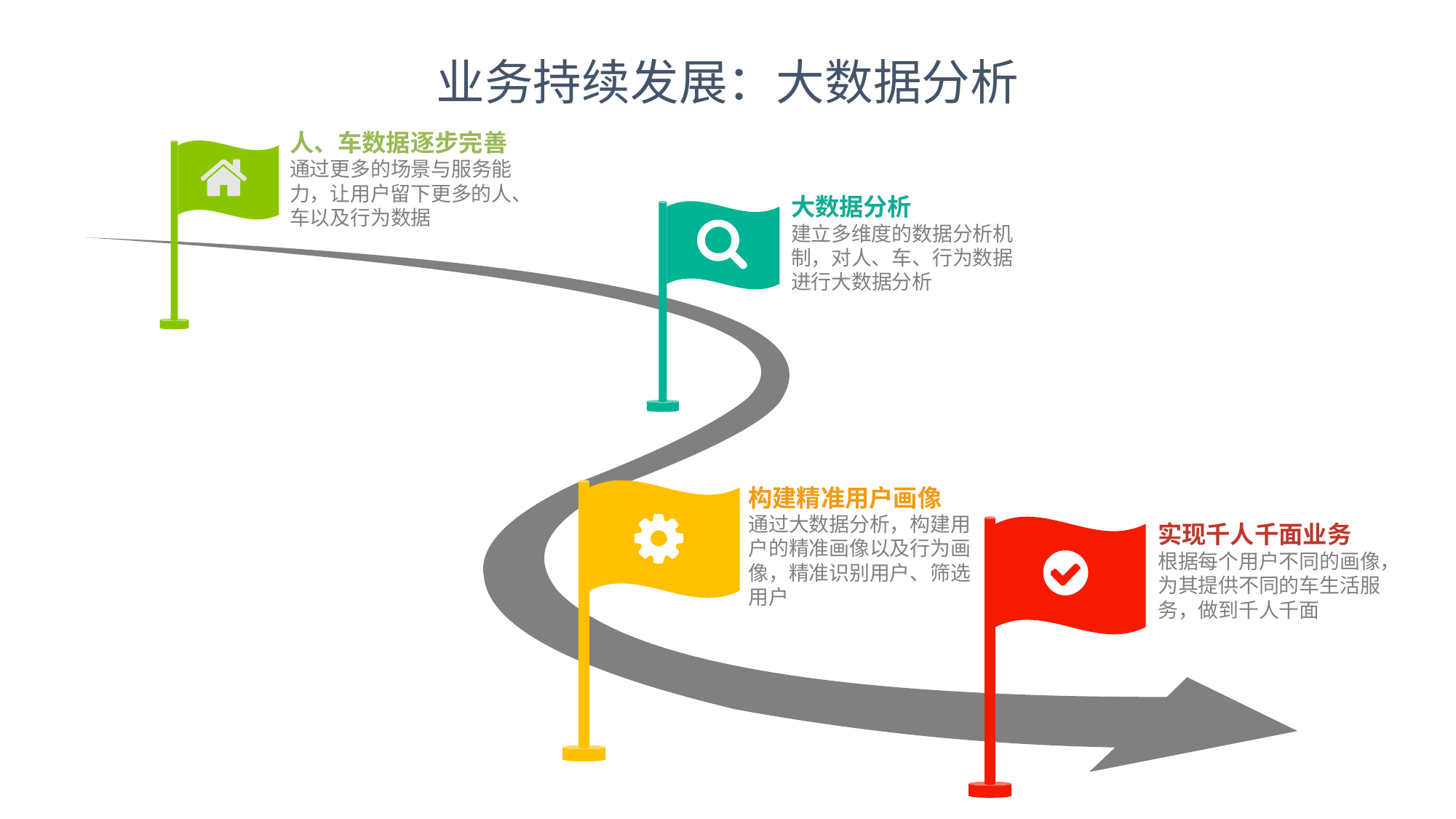

业务持续发展：大数据分析
人、车数据逐步完善
通过更多的场景与服务能力，让用户留下更多的人、车以及行为数据

大数据分析
建立多维度的数据分析机制，对人、车、行为数据进行大数据分析

构建精准用户画像
通过大数据分析，构建用户的精准画像以及行为画像，精准识别用户、筛选用户

实现千人千面业务
根据每个用户不同的画像，为其提供不同的车生活服务，做到千人千面